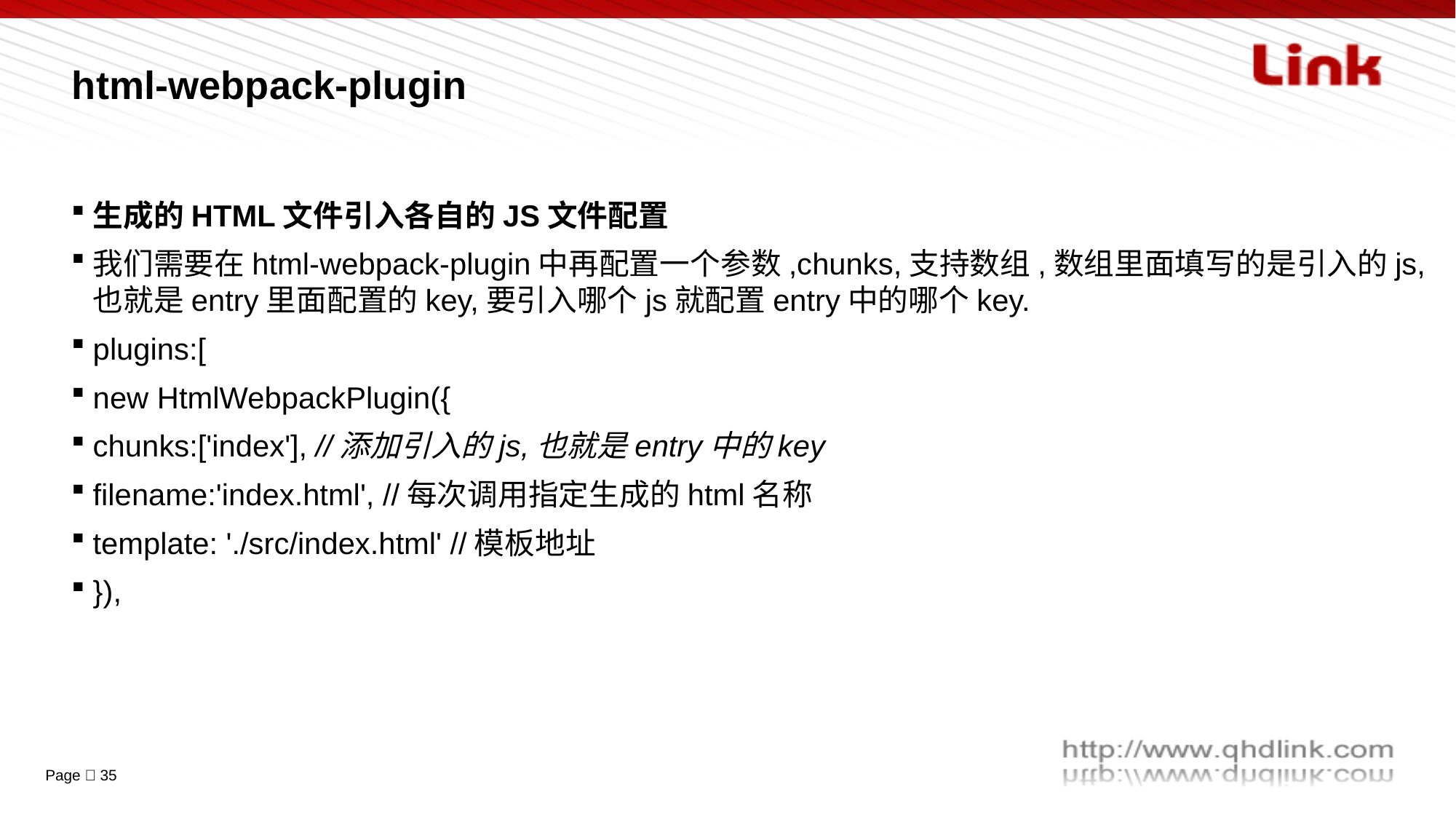

# html-webpack-plugin
生成的HTML文件引入各自的JS文件配置
我们需要在html-webpack-plugin中再配置一个参数,chunks,支持数组,数组里面填写的是引入的js,也就是entry里面配置的key,要引入哪个js就配置entry中的哪个key.
plugins:[
new HtmlWebpackPlugin({
chunks:['index'], //添加引入的js,也就是entry中的key
filename:'index.html', //每次调用指定生成的html名称
template: './src/index.html' //模板地址
}),